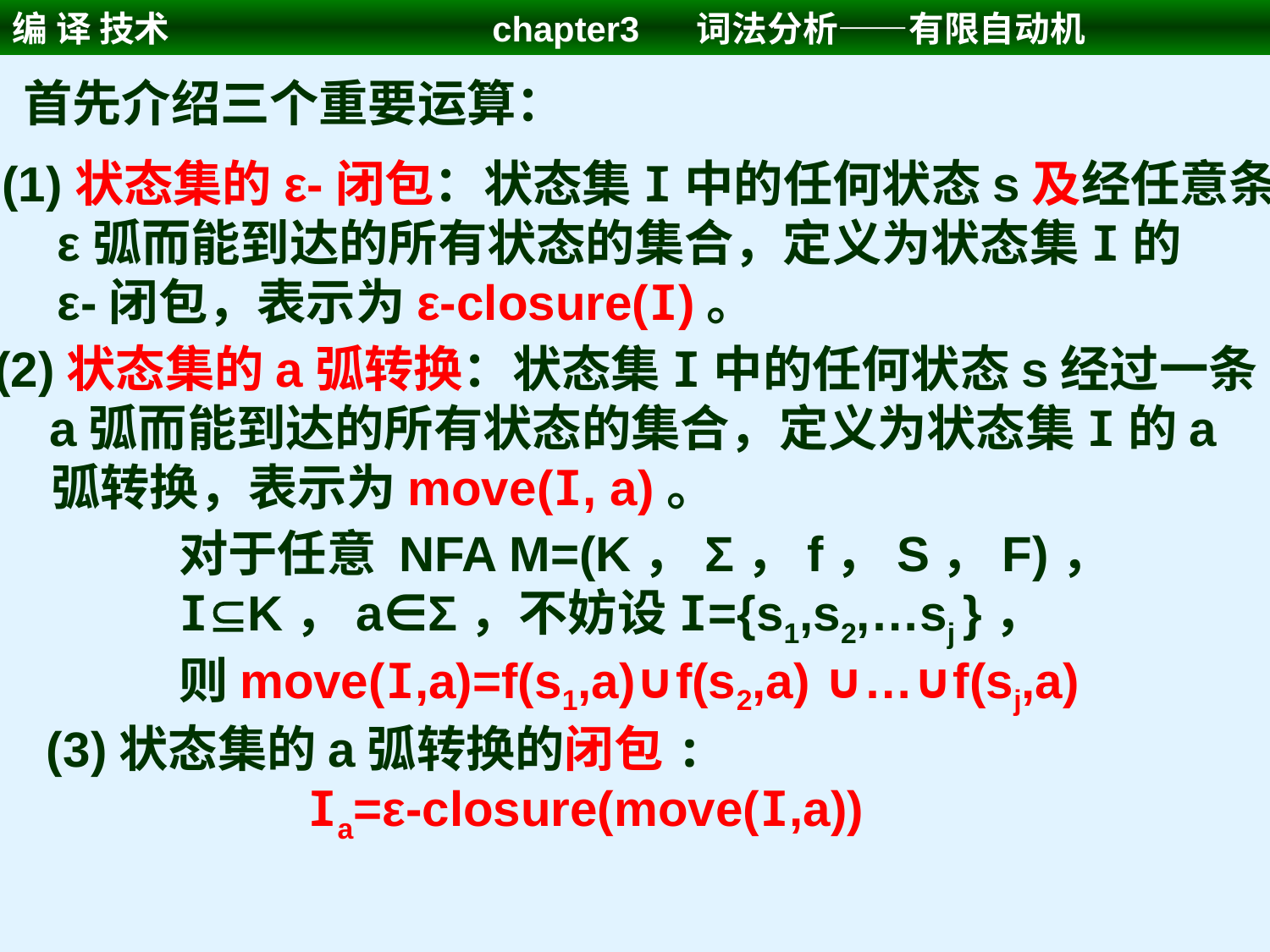

首先介绍三个重要运算：

(1)状态集的ε-闭包：状态集I中的任何状态s及经任意条
    ε弧而能到达的所有状态的集合，定义为状态集I的
    ε-闭包，表示为ε-closure(I)。
(2)状态集的a弧转换：状态集I中的任何状态s经过一条
    a弧而能到达的所有状态的集合，定义为状态集I的a
    弧转换，表示为move(I, a)。
对于任意 NFA M=(K，Σ，f，S，F)，
I⊆K，a∈Σ，不妨设I={s1,s2,…sj }，
则move(I,a)=f(s1,a)∪f(s2,a) ∪…∪f(sj,a)
(3)状态集的a弧转换的闭包:
                   Ia=ε-closure(move(I,a))